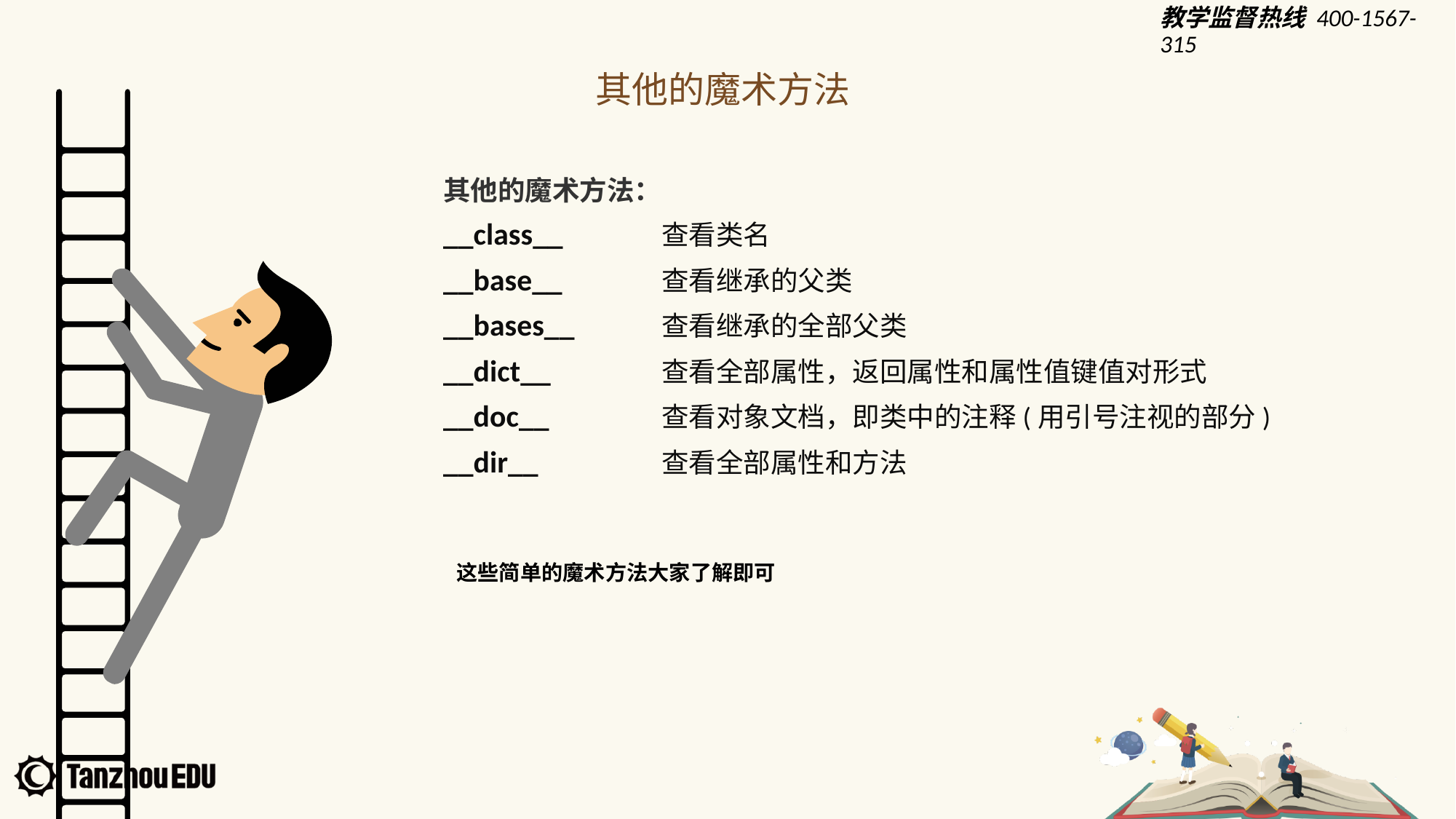

其他的魔术方法

其他的魔术方法：

__class__	查看类名

__base__	查看继承的父类

__bases__	查看继承的全部父类

__dict__		查看全部属性，返回属性和属性值键值对形式

__doc__		查看对象文档，即类中的注释(用引号注视的部分)

__dir__		查看全部属性和方法
这些简单的魔术方法大家了解即可